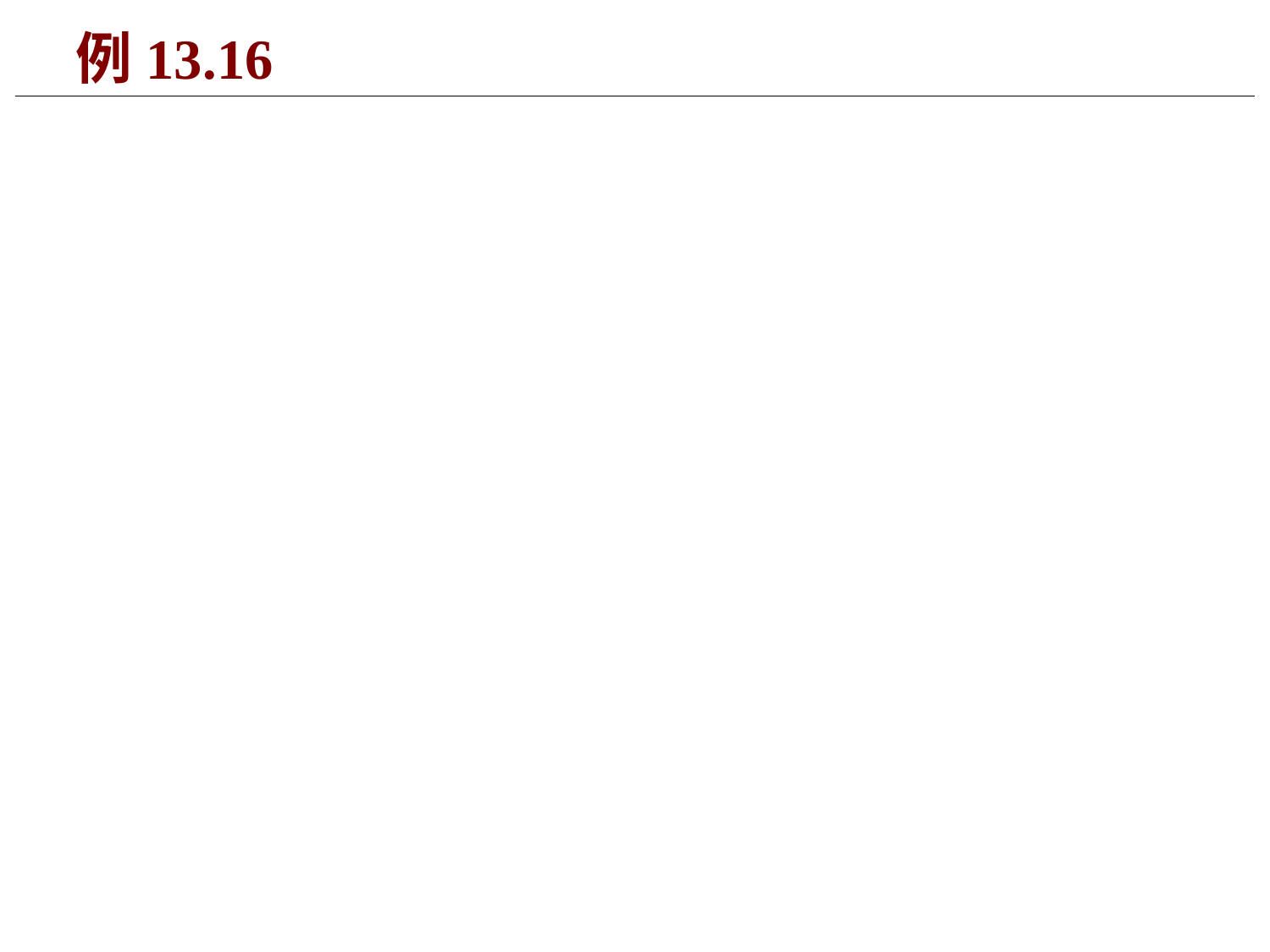

361
# 例13.16
 for(int i=0;i<5;i=i+2)
 {iofile.seekg(i*sizeof(st[i]),ios::beg);
   iofile.read((char *)&st1[i/2],sizeof(st1[0]));
   cout<<st1[i/2].num<<" "<<st1[i/2].name<<" "<<st1[i/2].score<<endl; }

 st[2].num=1012;  //修改第3个学生(序号2)数据
 strcpy(st[2].name,"Wu");
 st[2].score=60;
 iofile.seekp(2*sizeof(st[0]),ios::beg);
 iofile.write((char *)&st[2],sizeof(st[2]));